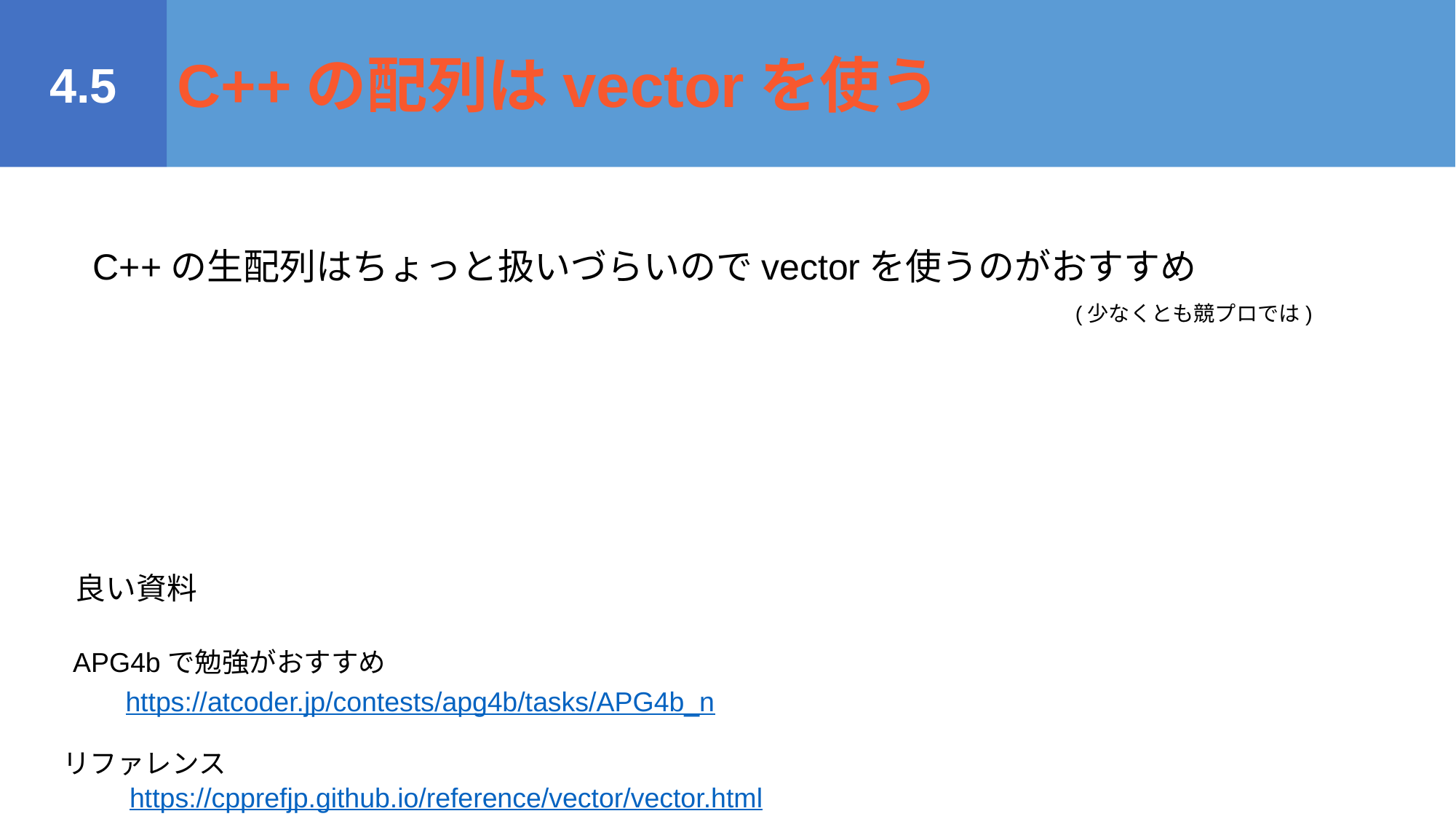

4.5
C++の配列はvectorを使う
C++の生配列はちょっと扱いづらいのでvectorを使うのがおすすめ
(少なくとも競プロでは)
良い資料
APG4bで勉強がおすすめ
https://atcoder.jp/contests/apg4b/tasks/APG4b_n
リファレンス
https://cpprefjp.github.io/reference/vector/vector.html